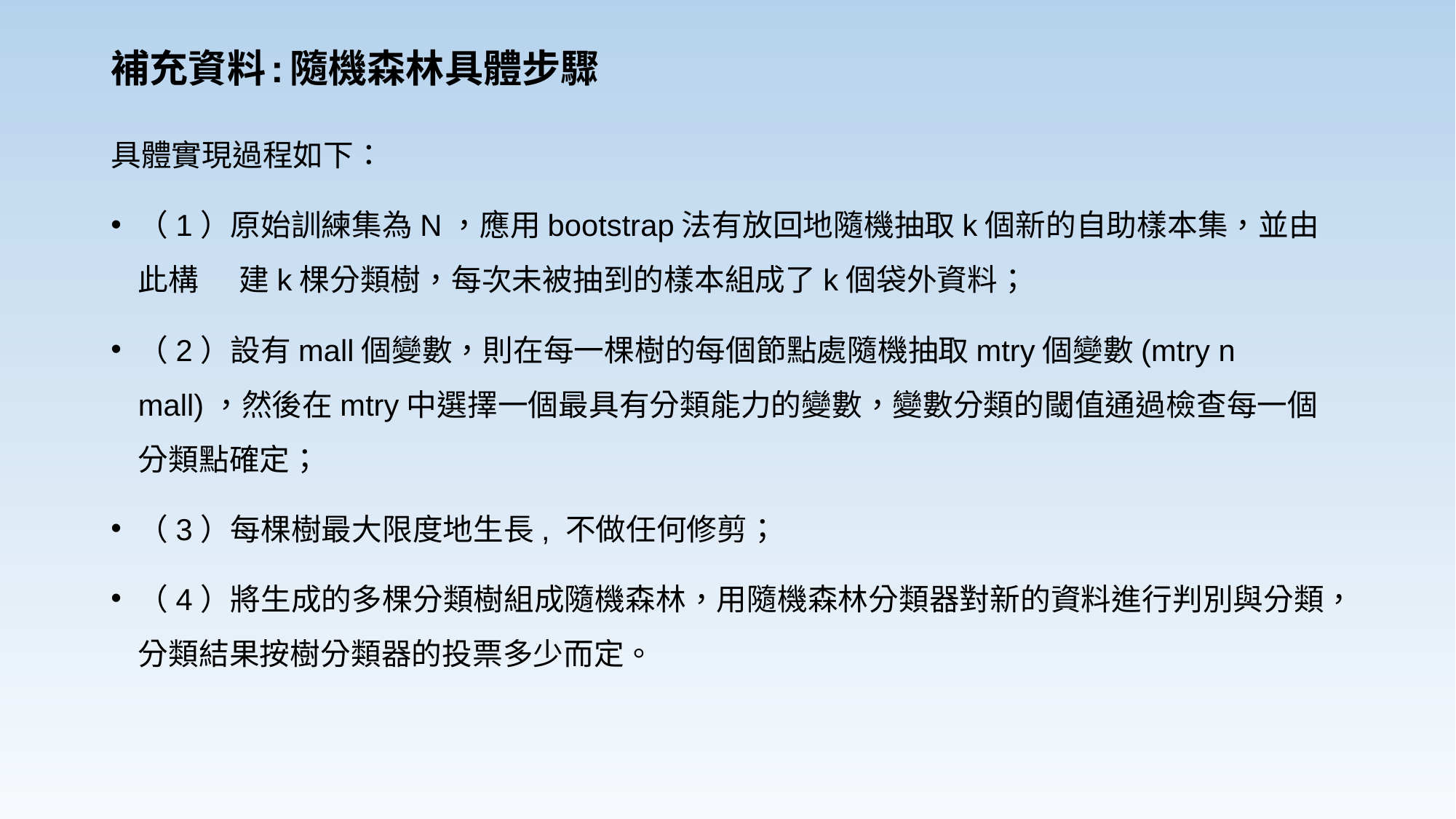

# 補充資料:隨機森林具體步驟
具體實現過程如下：
（1）原始訓練集為N，應用bootstrap法有放回地隨機抽取k個新的自助樣本集，並由此構      建k棵分類樹，每次未被抽到的樣本組成了k個袋外資料；
（2）設有mall個變數，則在每一棵樹的每個節點處隨機抽取mtry個變數(mtry n mall)，然後在mtry中選擇一個最具有分類能力的變數，變數分類的閾值通過檢查每一個分類點確定；
（3）每棵樹最大限度地生長, 不做任何修剪；
（4）將生成的多棵分類樹組成隨機森林，用隨機森林分類器對新的資料進行判別與分類，分類結果按樹分類器的投票多少而定。